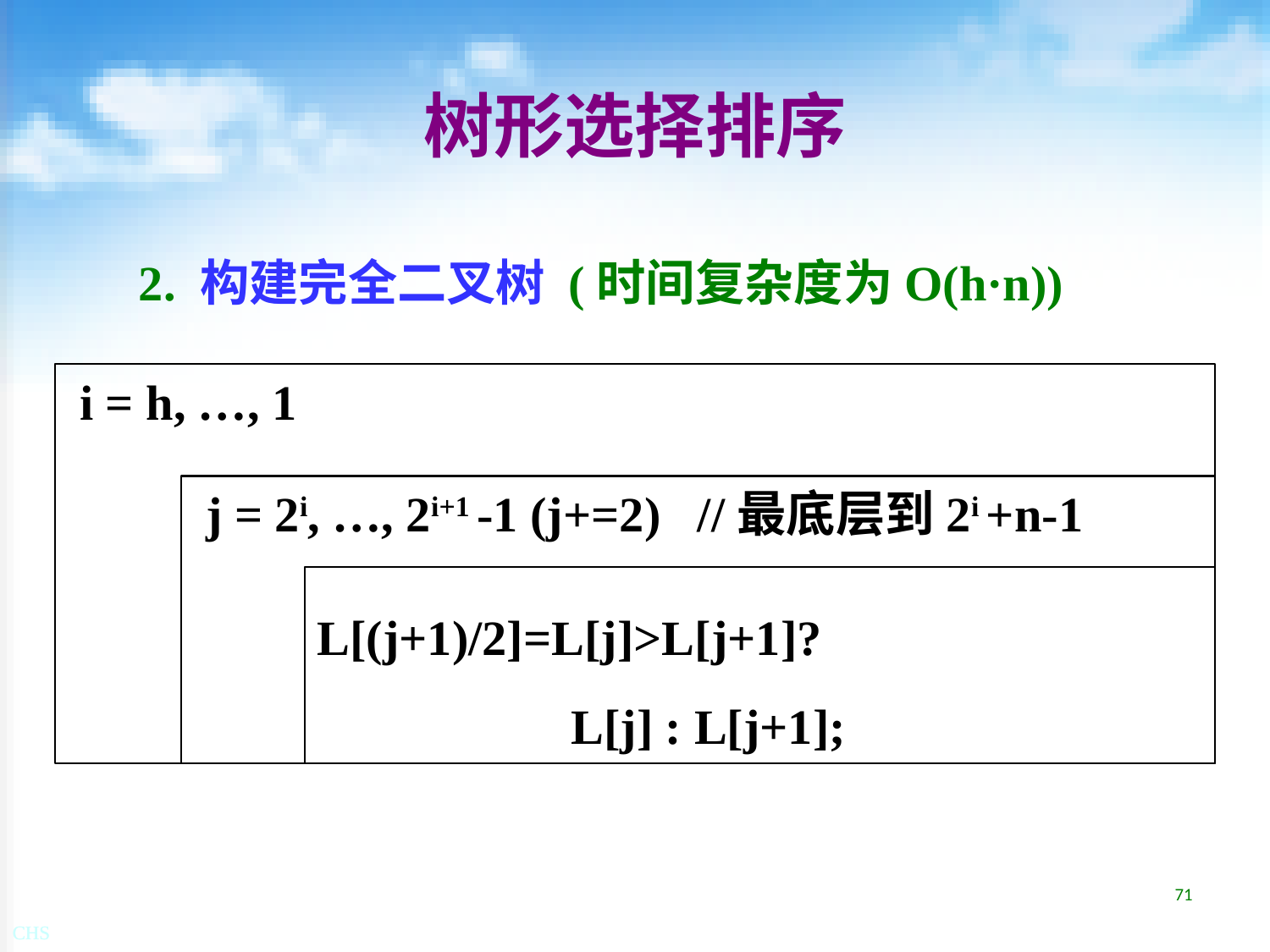

# 树形选择排序
2. 构建完全二叉树 (时间复杂度为O(h·n))
 i = h, …, 1
 j = 2i, …, 2i+1 -1 (j+=2)   //最底层到2i +n-1

]

L[(j+1)/2]=L[j]>L[j+1]?
		L[j] : L[j+1];
71